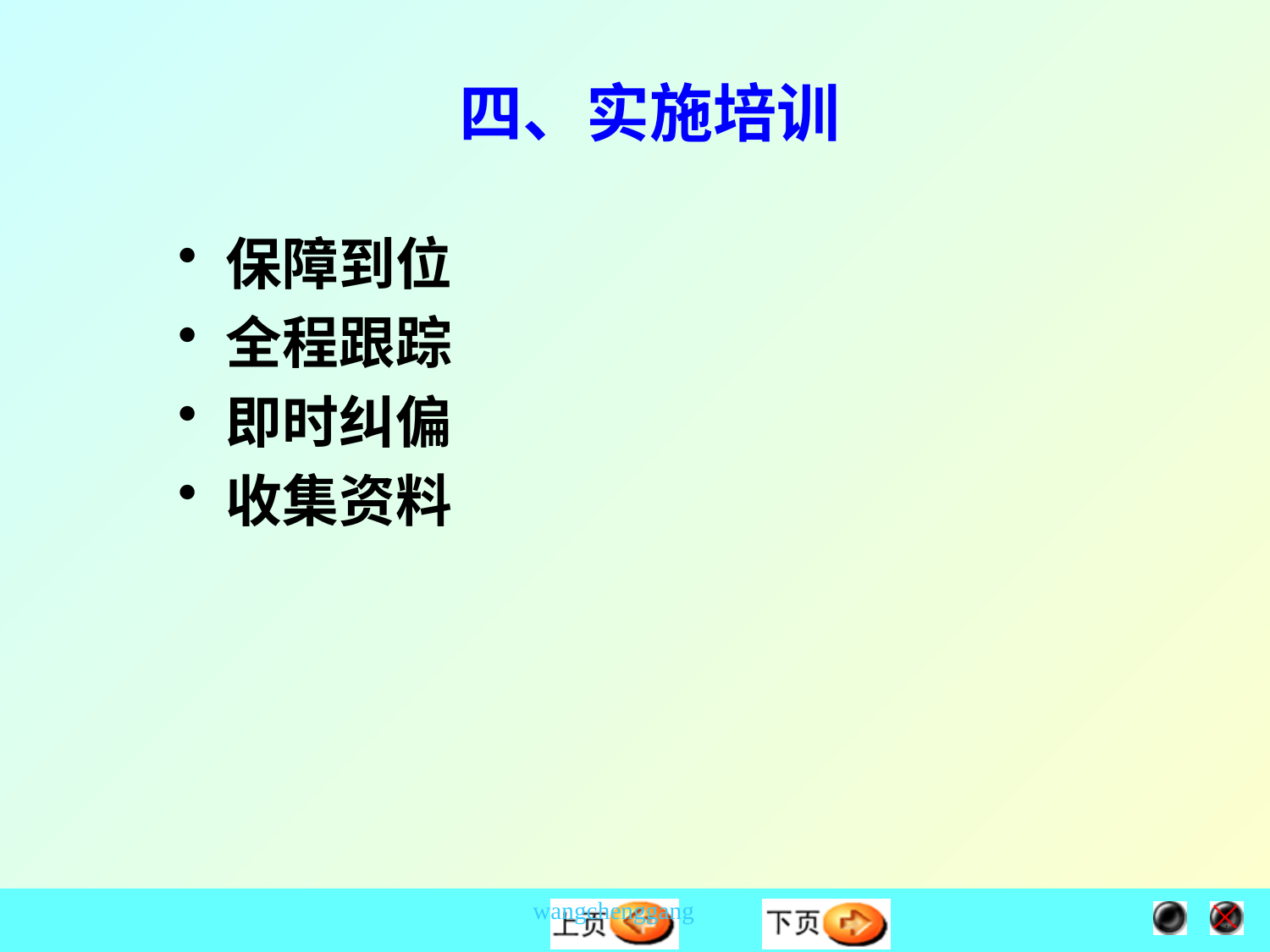

# 四、实施培训
保障到位
全程跟踪
即时纠偏
收集资料

wangchenggang